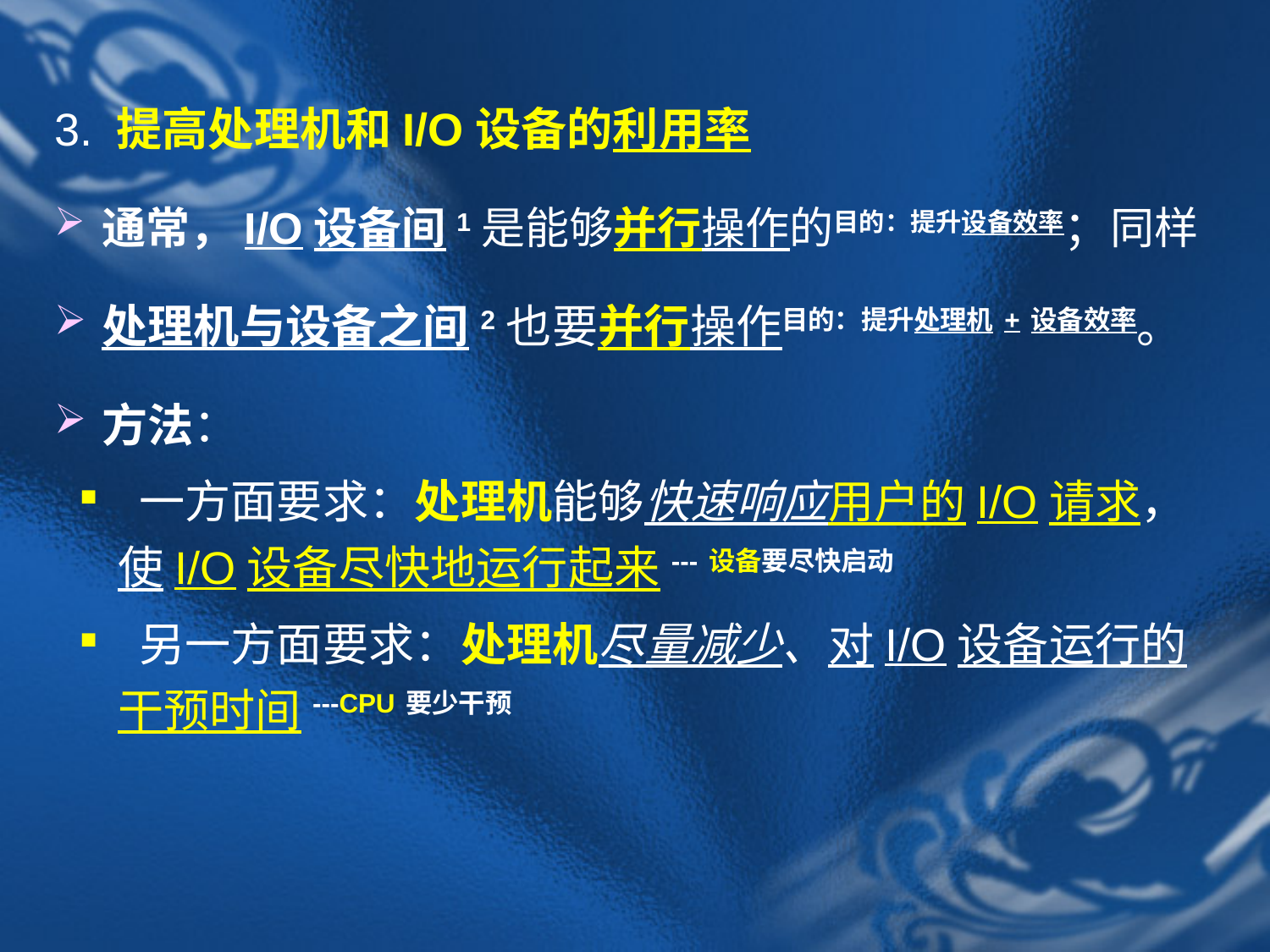

3. 提高处理机和I/O设备的利用率
通常，I/O设备间1是能够并行操作的目的：提升设备效率；同样
处理机与设备之间2也要并行操作目的：提升处理机+设备效率。
方法：
 一方面要求：处理机能够快速响应用户的I/O请求，使I/O设备尽快地运行起来---设备要尽快启动
 另一方面要求：处理机尽量减少、对I/O设备运行的干预时间---CPU要少干预